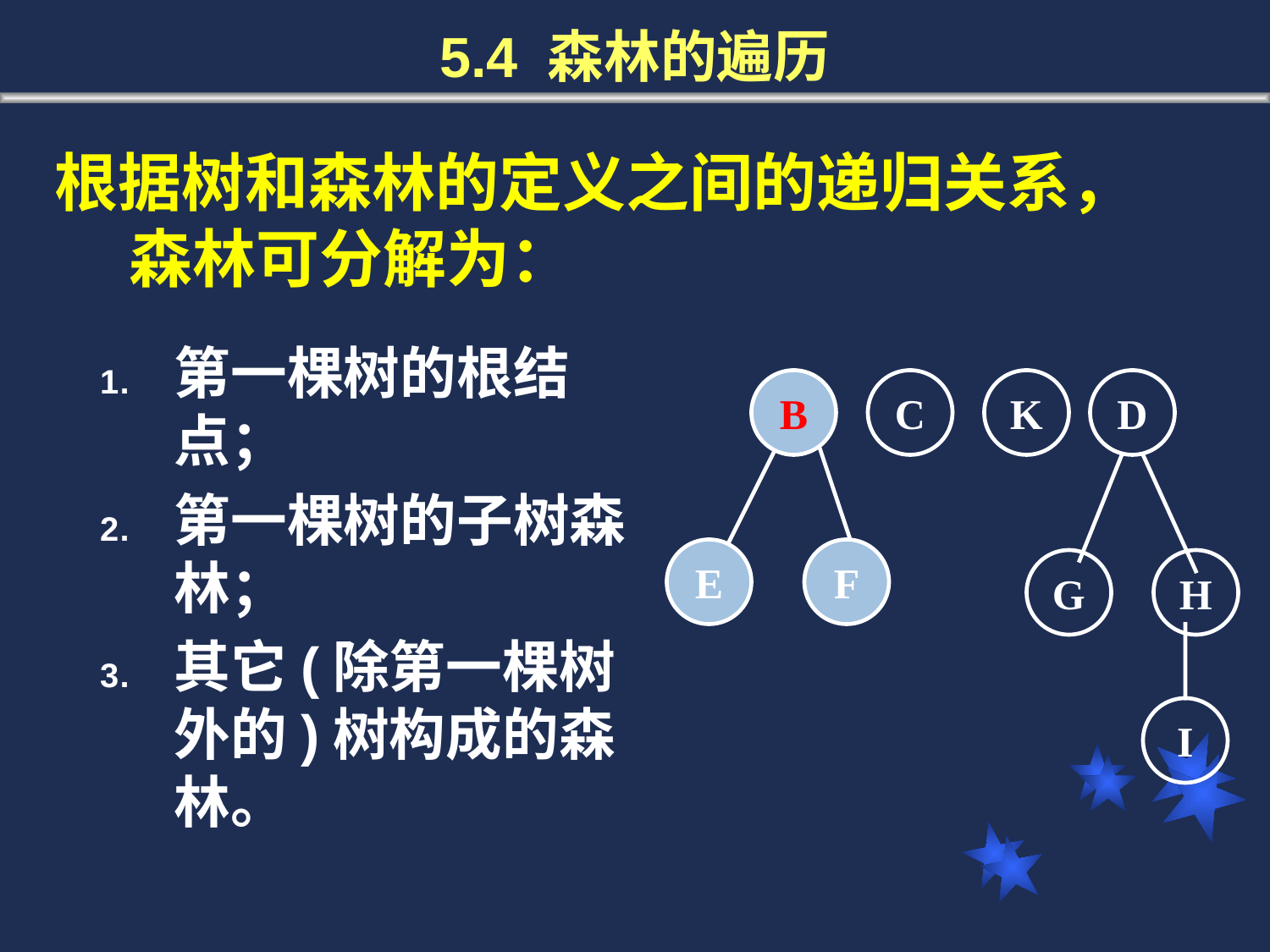

# 5.4 森林的遍历
根据树和森林的定义之间的递归关系，森林可分解为：
第一棵树的根结点；
第一棵树的子树森林；
其它(除第一棵树外的)树构成的森林。
B
C
K
D

G
H

I

E
F